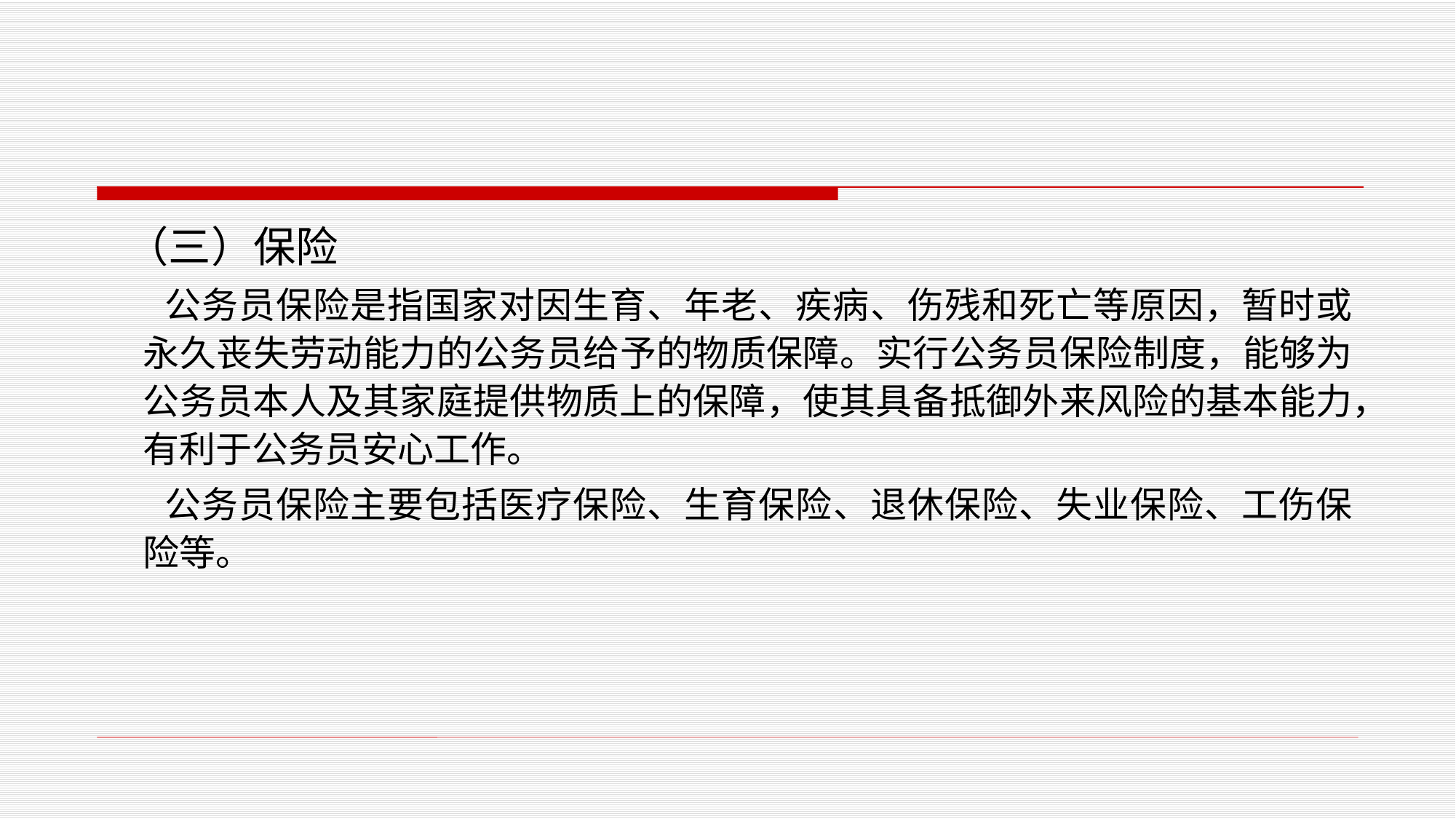

#
  （三）保险
      公务员保险是指国家对因生育、年老、疾病、伤残和死亡等原因，暂时或永久丧失劳动能力的公务员给予的物质保障。实行公务员保险制度，能够为公务员本人及其家庭提供物质上的保障，使其具备抵御外来风险的基本能力，有利于公务员安心工作。
      公务员保险主要包括医疗保险、生育保险、退休保险、失业保险、工伤保险等。